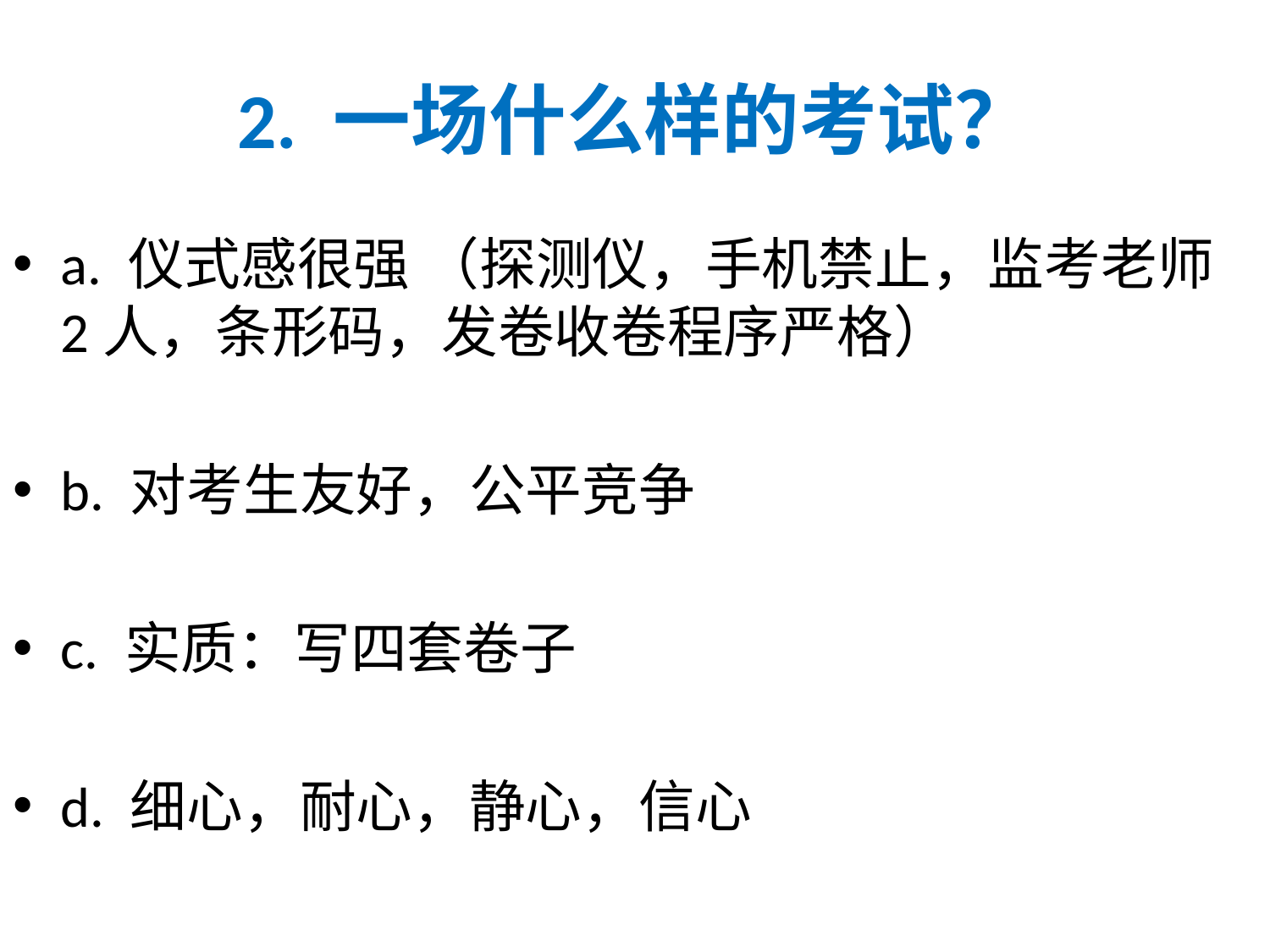

# 2. 一场什么样的考试？
a. 仪式感很强 （探测仪，手机禁止，监考老师2人，条形码，发卷收卷程序严格）

b. 对考生友好，公平竞争

c. 实质：写四套卷子

d. 细心，耐心，静心，信心